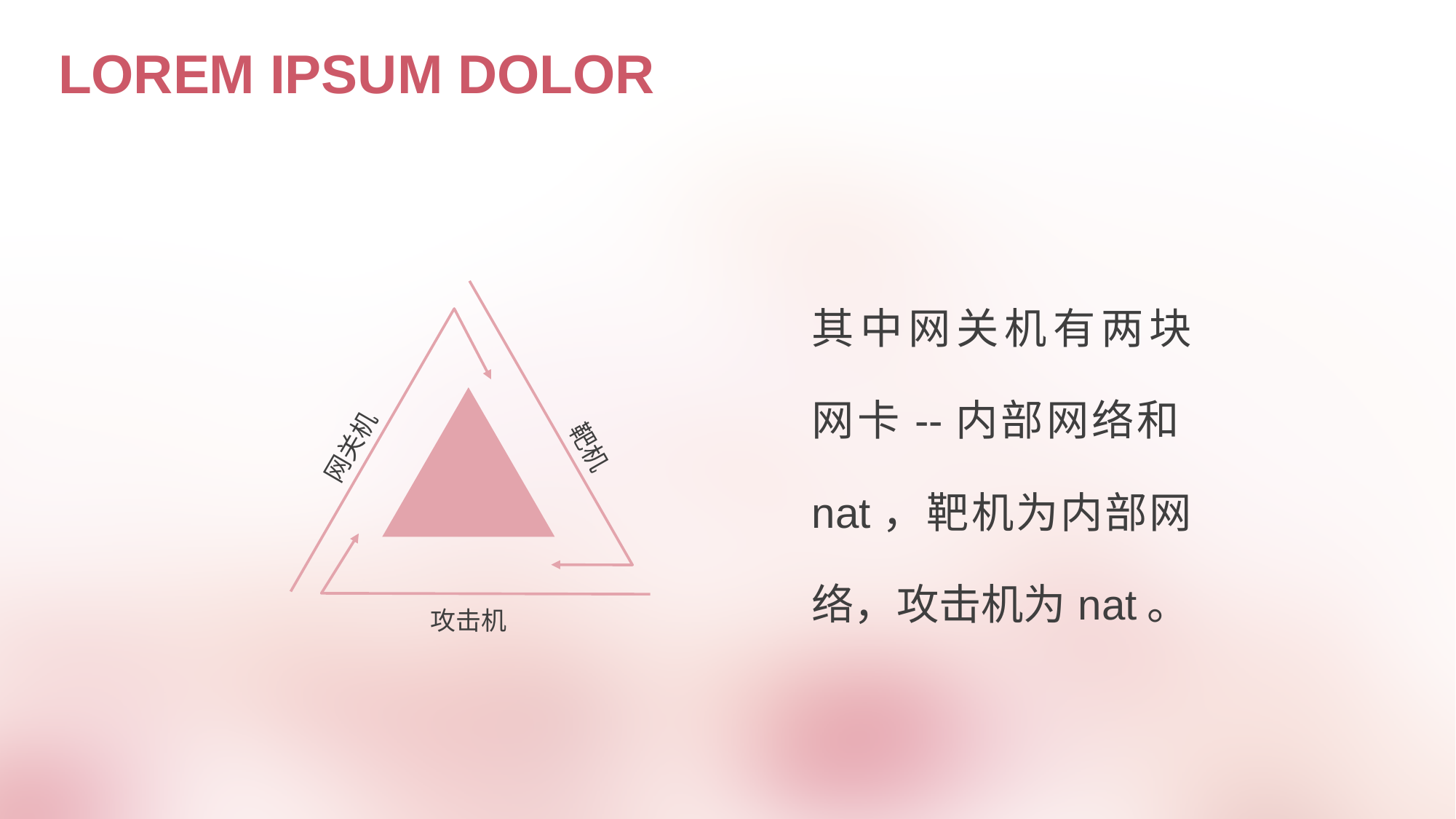

LOREM IPSUM DOLOR
其中网关机有两块网卡--内部网络和nat，靶机为内部网络，攻击机为nat。

网关机
靶机

攻击机